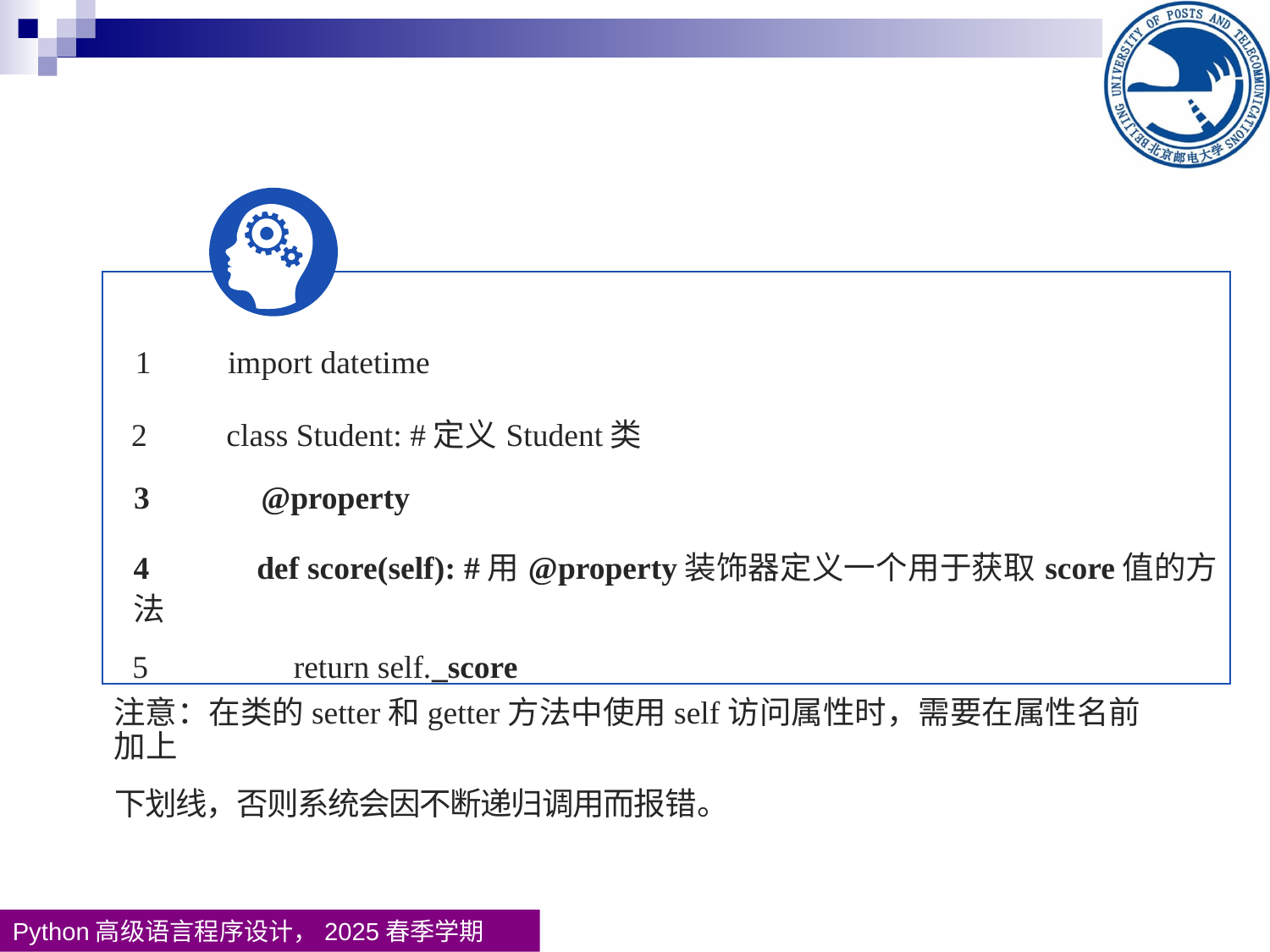

| 1 import datetime 2 class Student: #定义Student类 3 @property 4 def score(self): #用@property装饰器定义一个用于获取score值的方法 5 return self.\_score |
| --- |

注意：在类的setter和getter方法中使用self访问属性时，需要在属性名前加上
下划线，否则系统会因不断递归调用而报错。